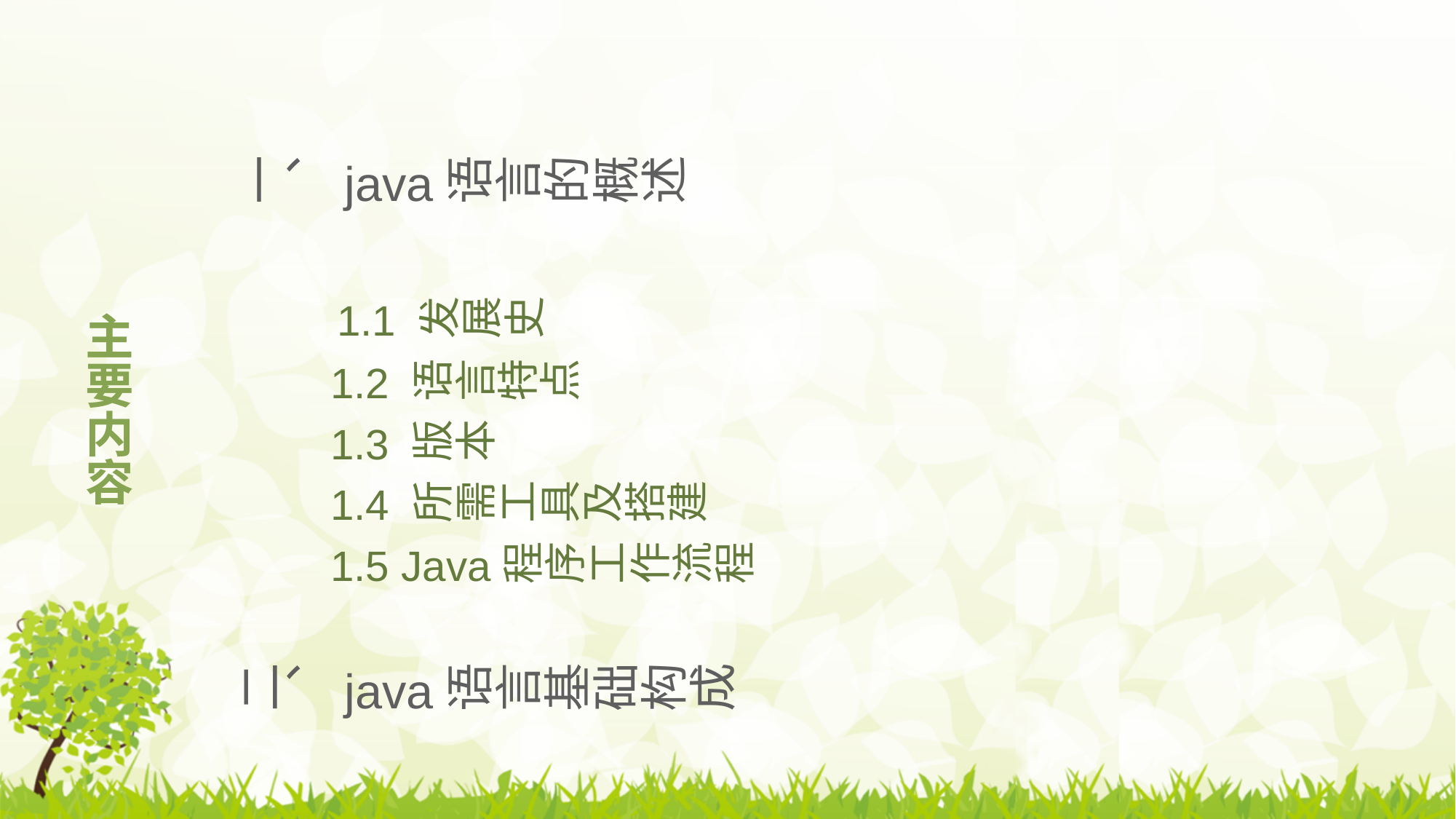

一、java语言的概述

        1.1 发展史
        1.2 语言特点
        1.3 版本
        1.4 所需工具及搭建
        1.5 Java程序工作流程

二、java语言基础构成
# 主要内容